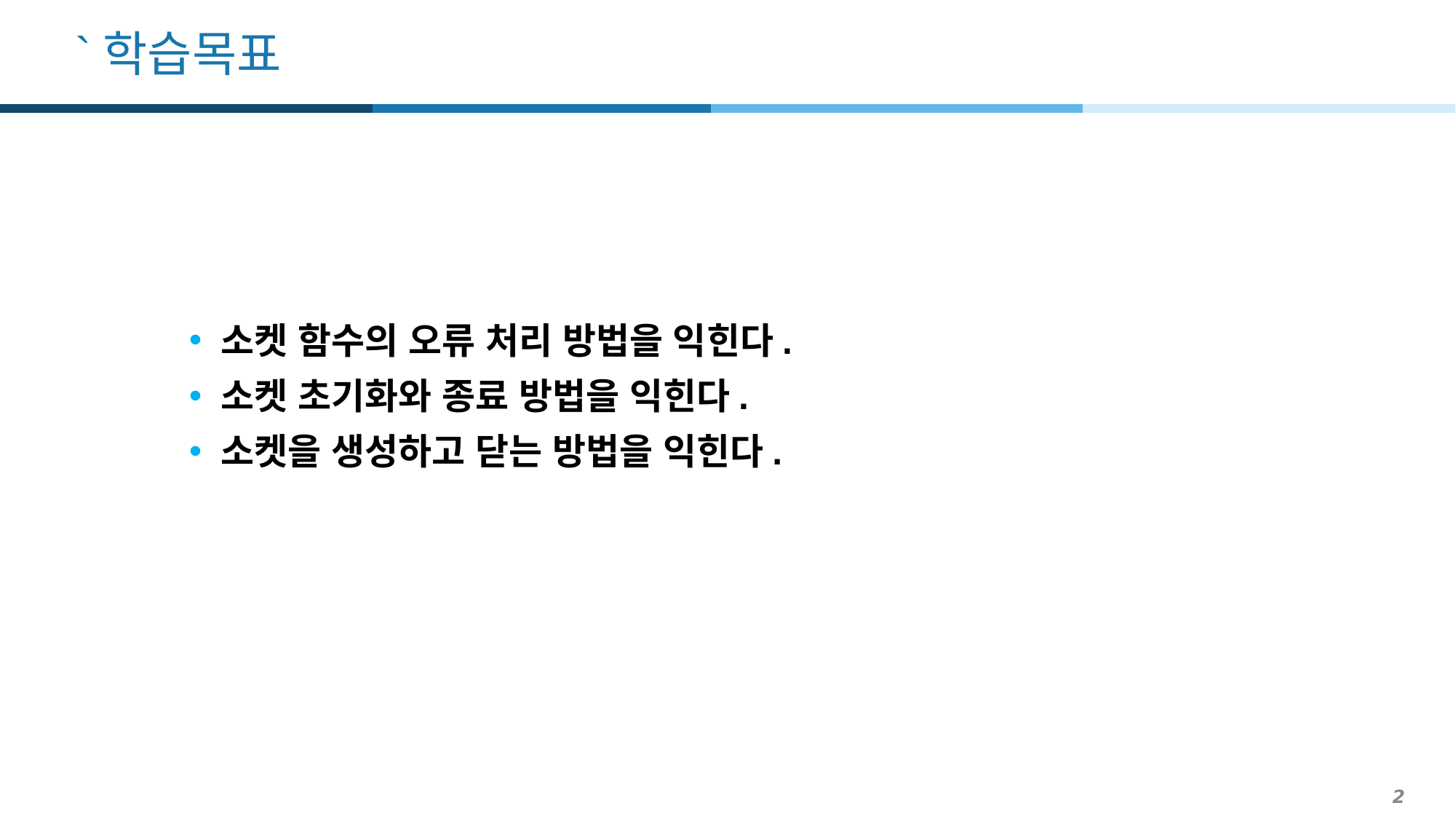

소켓 함수의 오류 처리 방법을 익힌다.
소켓 초기화와 종료 방법을 익힌다.
소켓을 생성하고 닫는 방법을 익힌다.